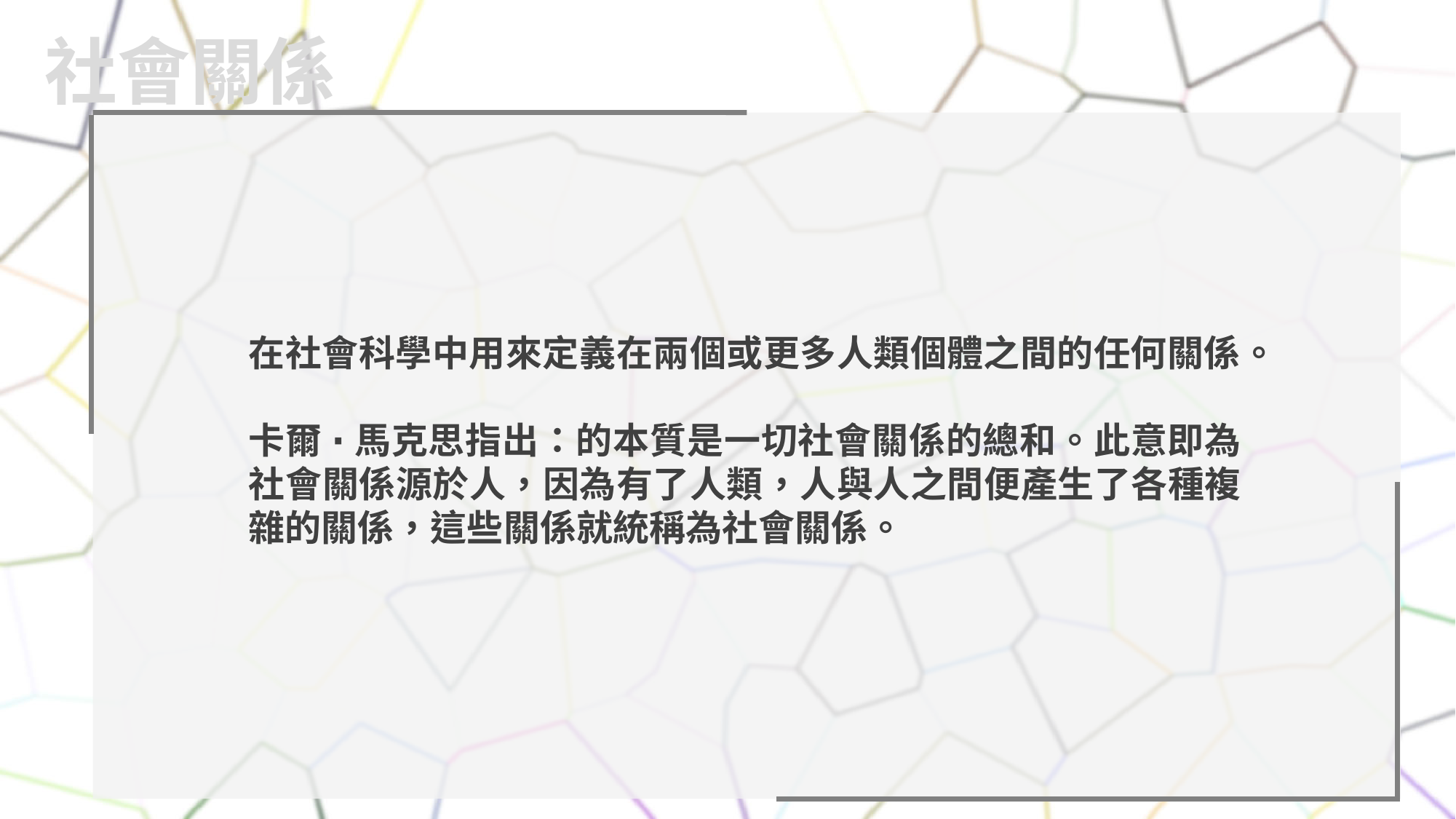

社會關係

在社會科學中用來定義在兩個或更多人類個體之間的任何關係。

卡爾·馬克思指出：的本質是一切社會關係的總和。此意即為社會關係源於人，因為有了人類，人與人之間便產生了各種複雜的關係，這些關係就統稱為社會關係。